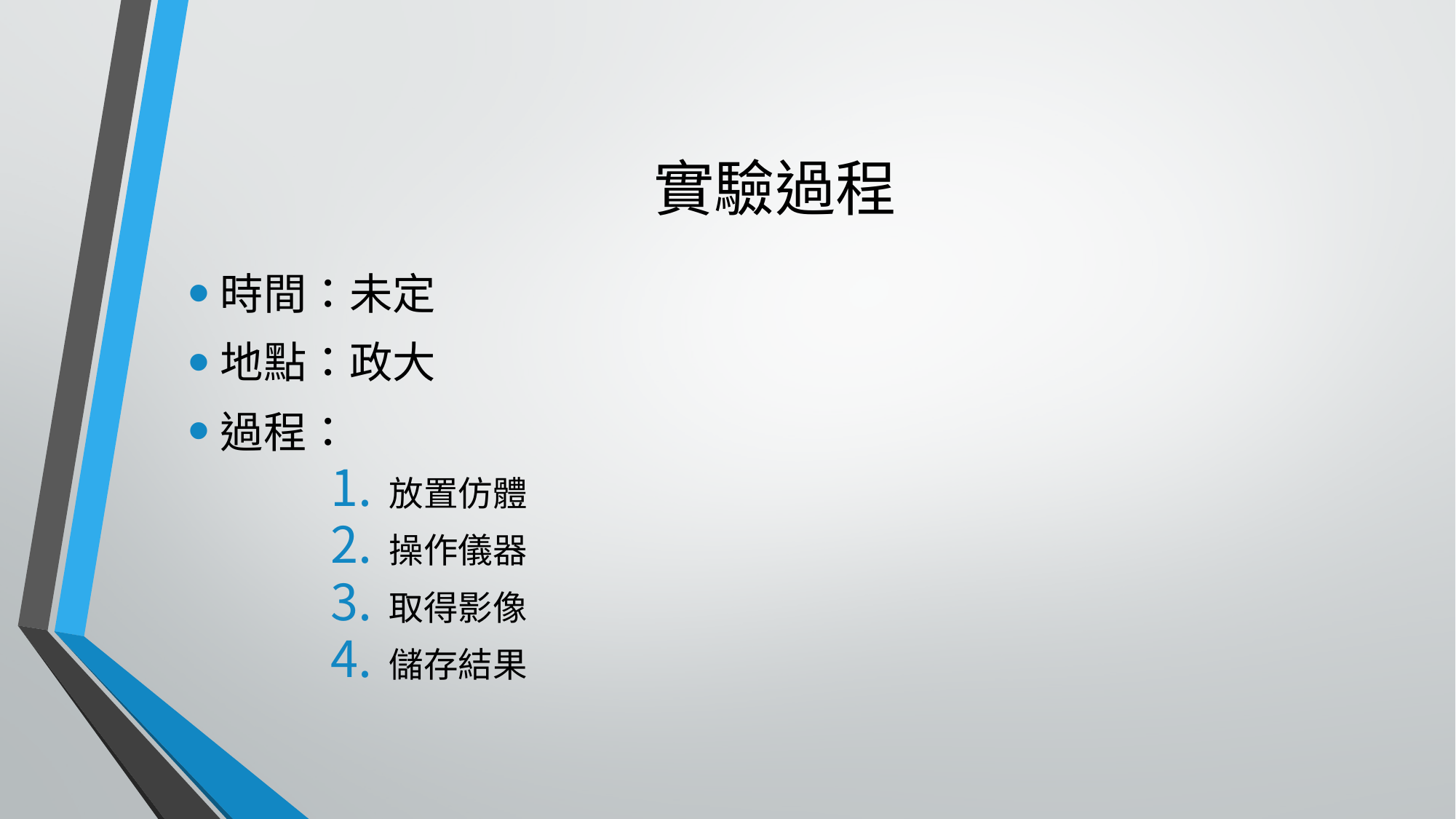

# 實驗過程
時間：未定
地點：政大
過程：
放置仿體
操作儀器
取得影像
儲存結果